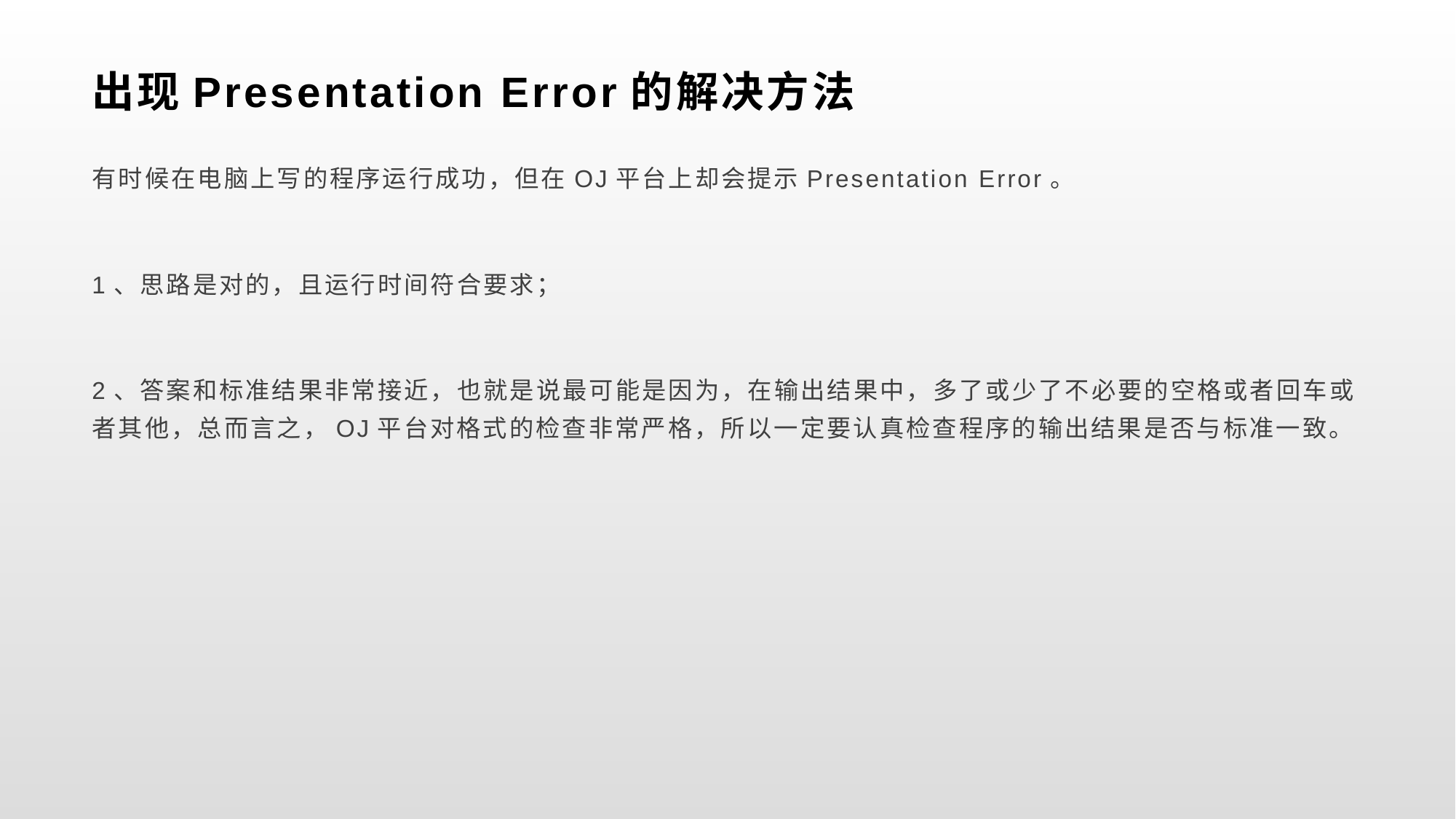

# 出现Presentation Error的解决方法
有时候在电脑上写的程序运行成功，但在OJ平台上却会提示Presentation Error。

1、思路是对的，且运行时间符合要求；

2、答案和标准结果非常接近，也就是说最可能是因为，在输出结果中，多了或少了不必要的空格或者回车或者其他，总而言之，OJ平台对格式的检查非常严格，所以一定要认真检查程序的输出结果是否与标准一致。